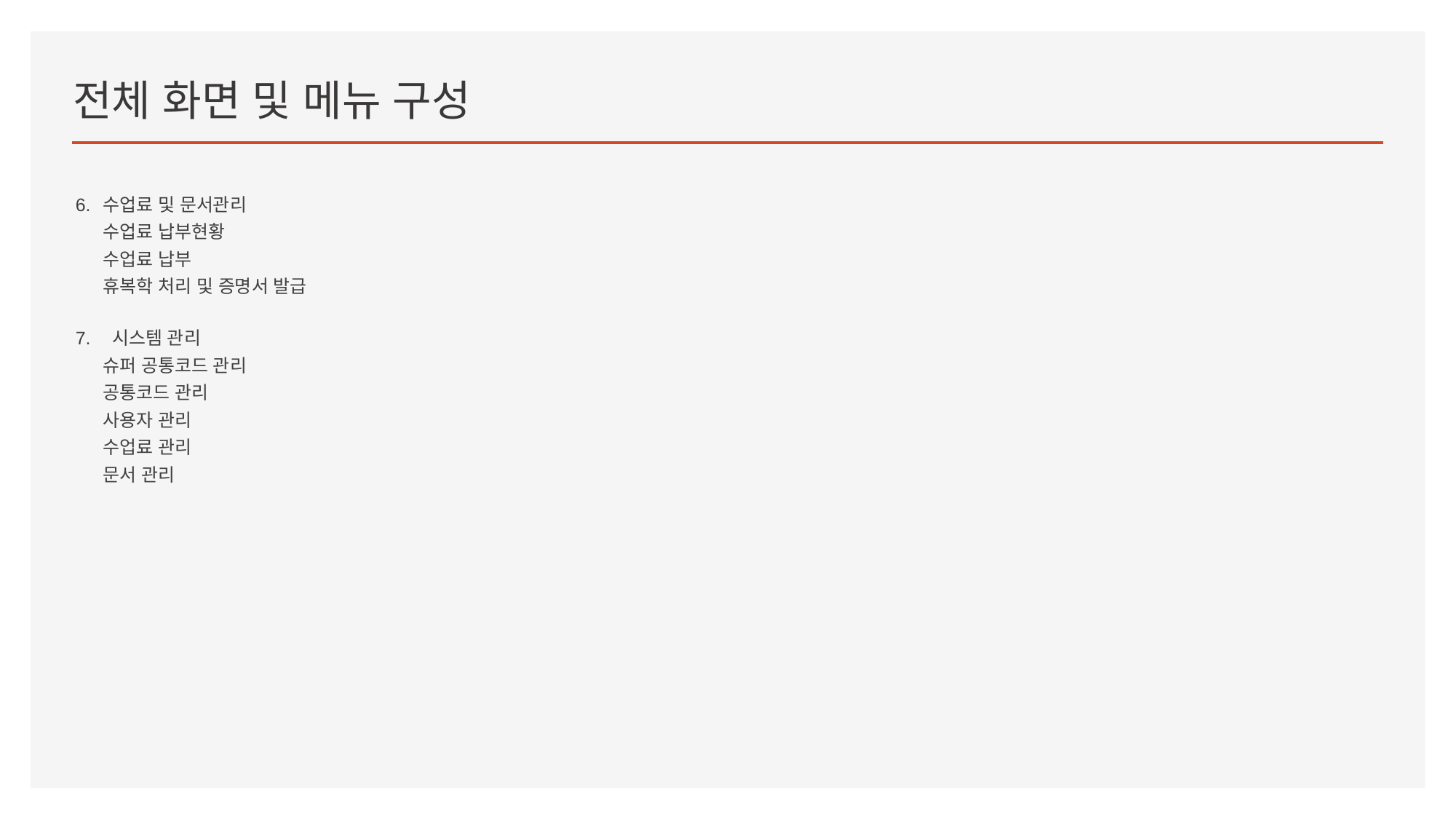

# 전체 화면 및 메뉴 구성
수업료 및 문서관리
수업료 납부현황
수업료 납부
휴복학 처리 및 증명서 발급
 시스템 관리
슈퍼 공통코드 관리
공통코드 관리
사용자 관리
수업료 관리
문서 관리